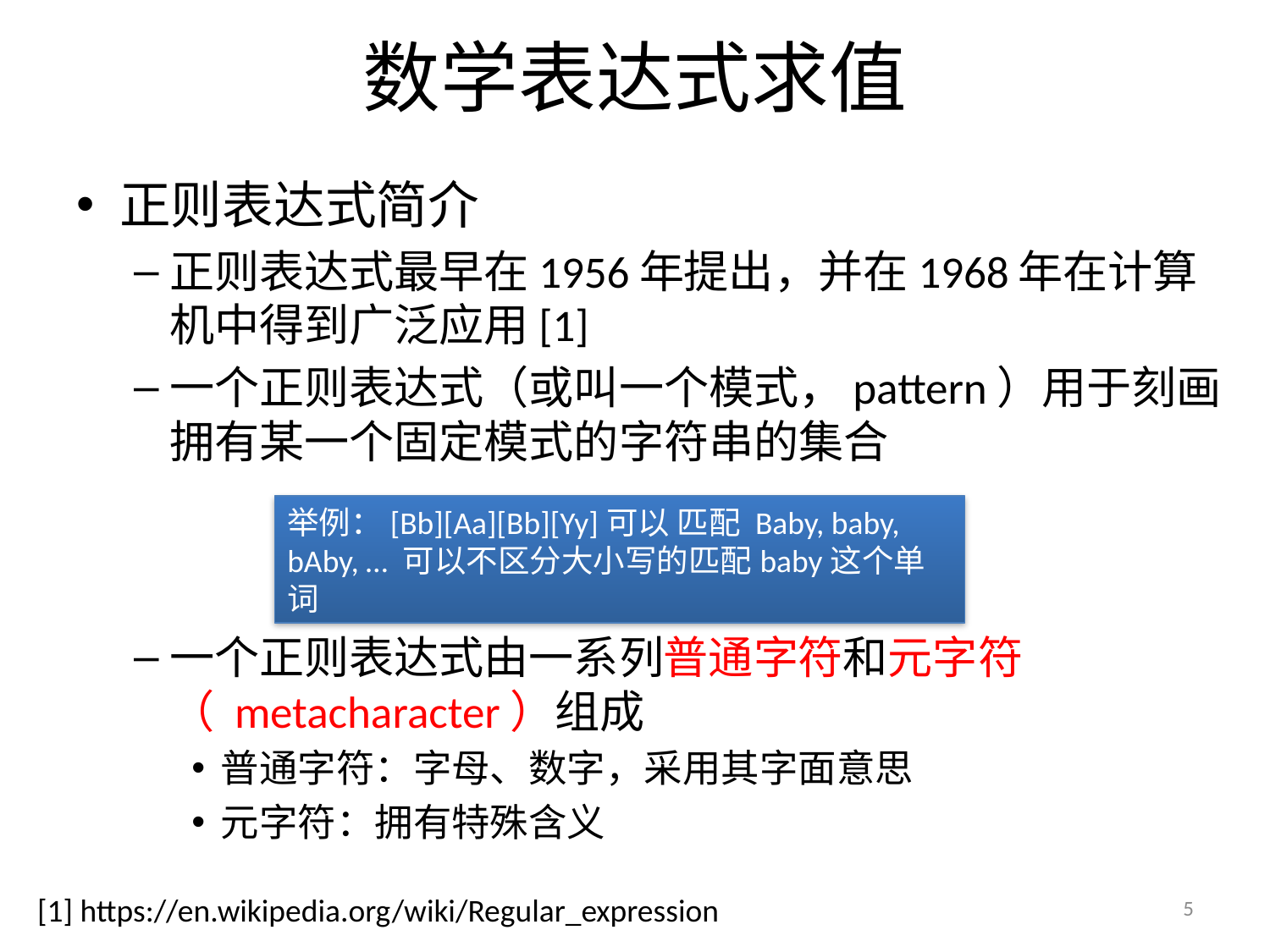

# 数学表达式求值
正则表达式简介
正则表达式最早在1956年提出，并在1968年在计算机中得到广泛应用[1]
一个正则表达式（或叫一个模式，pattern）用于刻画拥有某一个固定模式的字符串的集合

一个正则表达式由一系列普通字符和元字符（ metacharacter）组成
普通字符：字母、数字，采用其字面意思
元字符：拥有特殊含义

举例：[Bb][Aa][Bb][Yy]可以 匹配 Baby, baby, bAby, … 可以不区分大小写的匹配baby这个单词
5
[1] https://en.wikipedia.org/wiki/Regular_expression